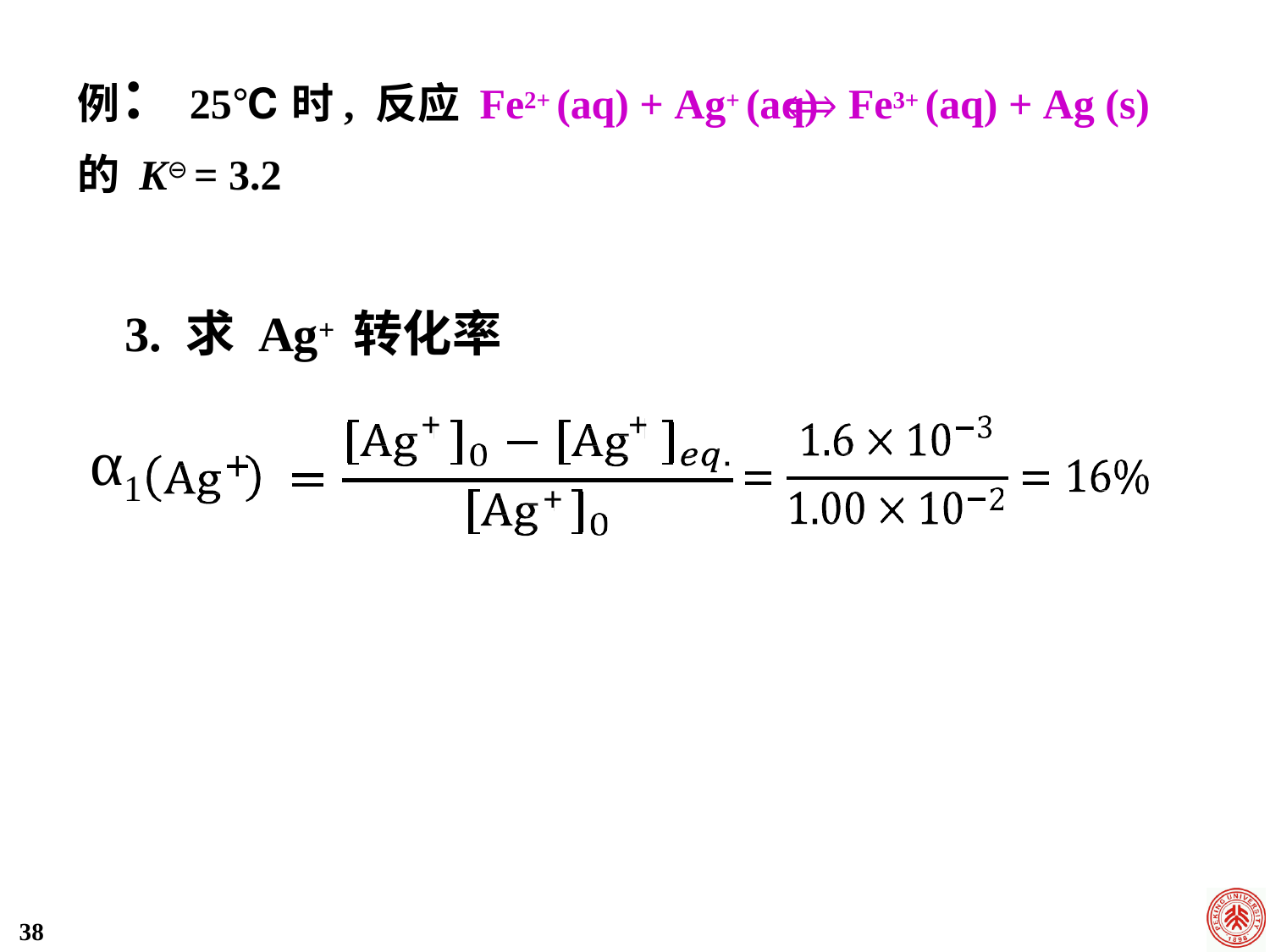

例：25℃时, 反应 Fe2+ (aq) + Ag+ (aq)
的 K⊖ = 3.2
Fe3+ (aq) + Ag (s)

3. 求 Ag+ 转化率
+
+

+
α1

38